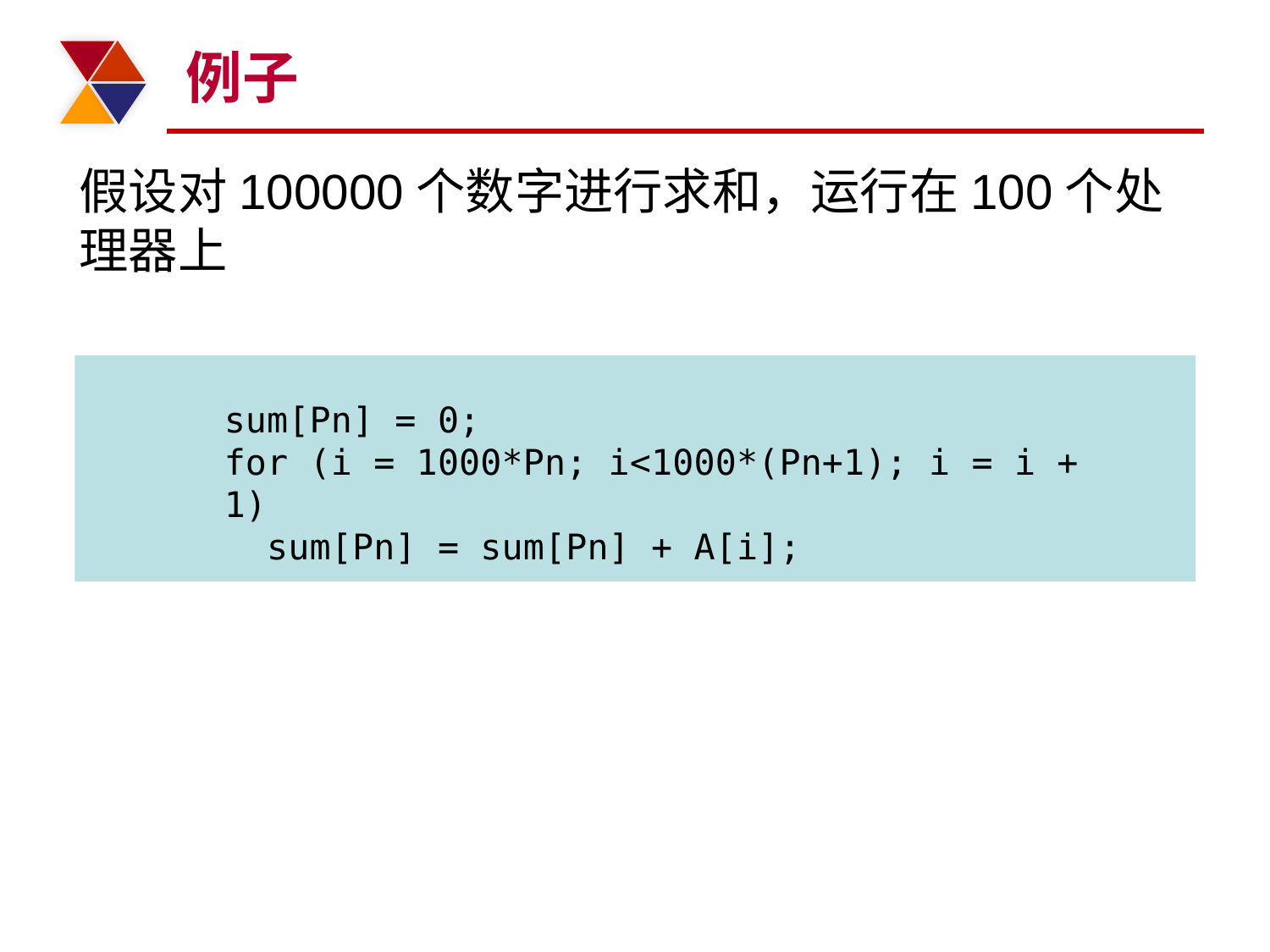

# 例子
假设对100000个数字进行求和，运行在100个处理器上

sum[Pn] = 0;
for (i = 1000*Pn; i<1000*(Pn+1); i = i + 1)
  sum[Pn] = sum[Pn] + A[i];